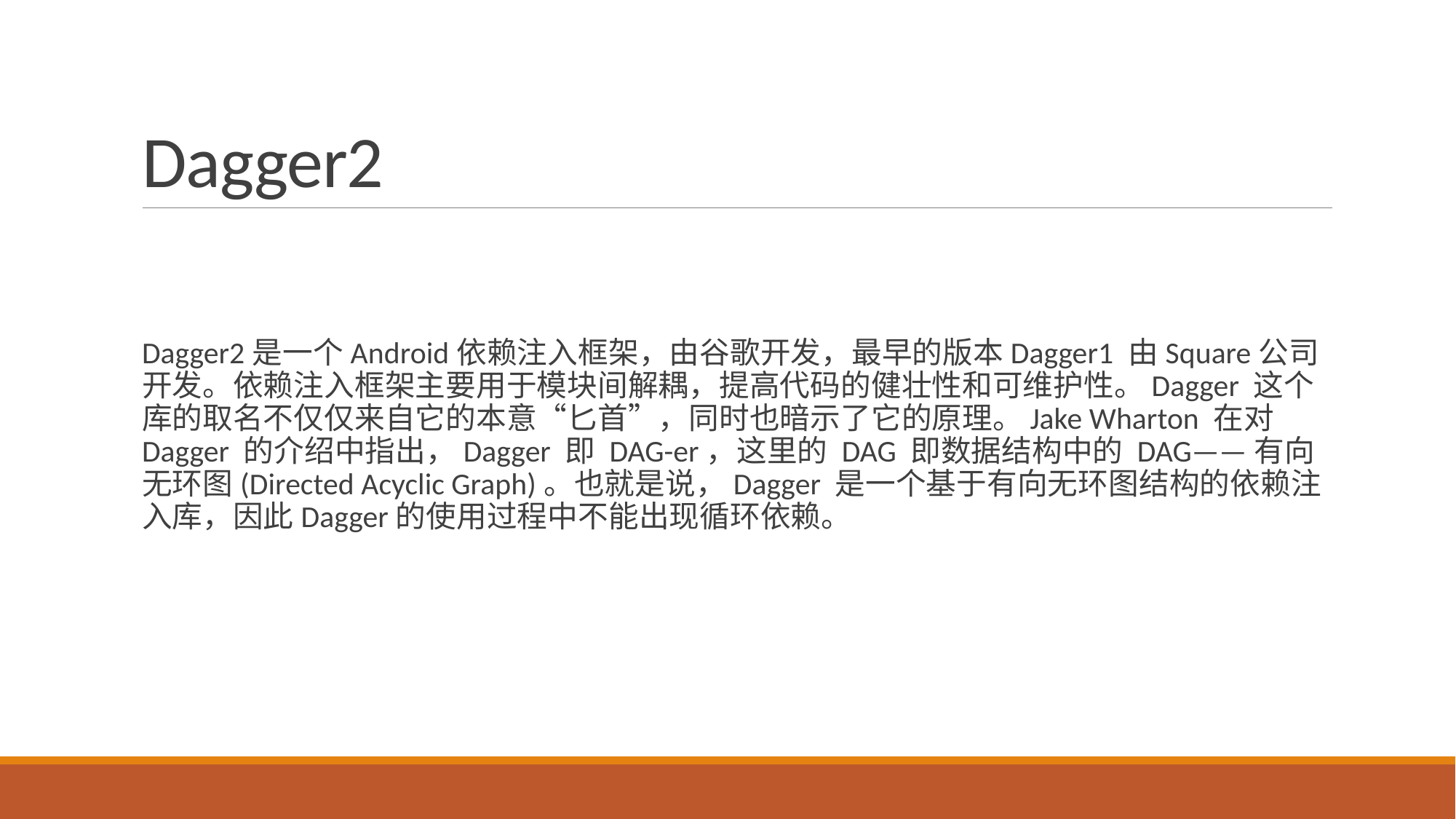

# Dagger2

Dagger2是一个Android依赖注入框架，由谷歌开发，最早的版本Dagger1 由Square公司开发。依赖注入框架主要用于模块间解耦，提高代码的健壮性和可维护性。Dagger 这个库的取名不仅仅来自它的本意“匕首”，同时也暗示了它的原理。Jake Wharton 在对 Dagger 的介绍中指出，Dagger 即 DAG-er，这里的 DAG 即数据结构中的 DAG——有向无环图(Directed Acyclic Graph)。也就是说，Dagger 是一个基于有向无环图结构的依赖注入库，因此Dagger的使用过程中不能出现循环依赖。